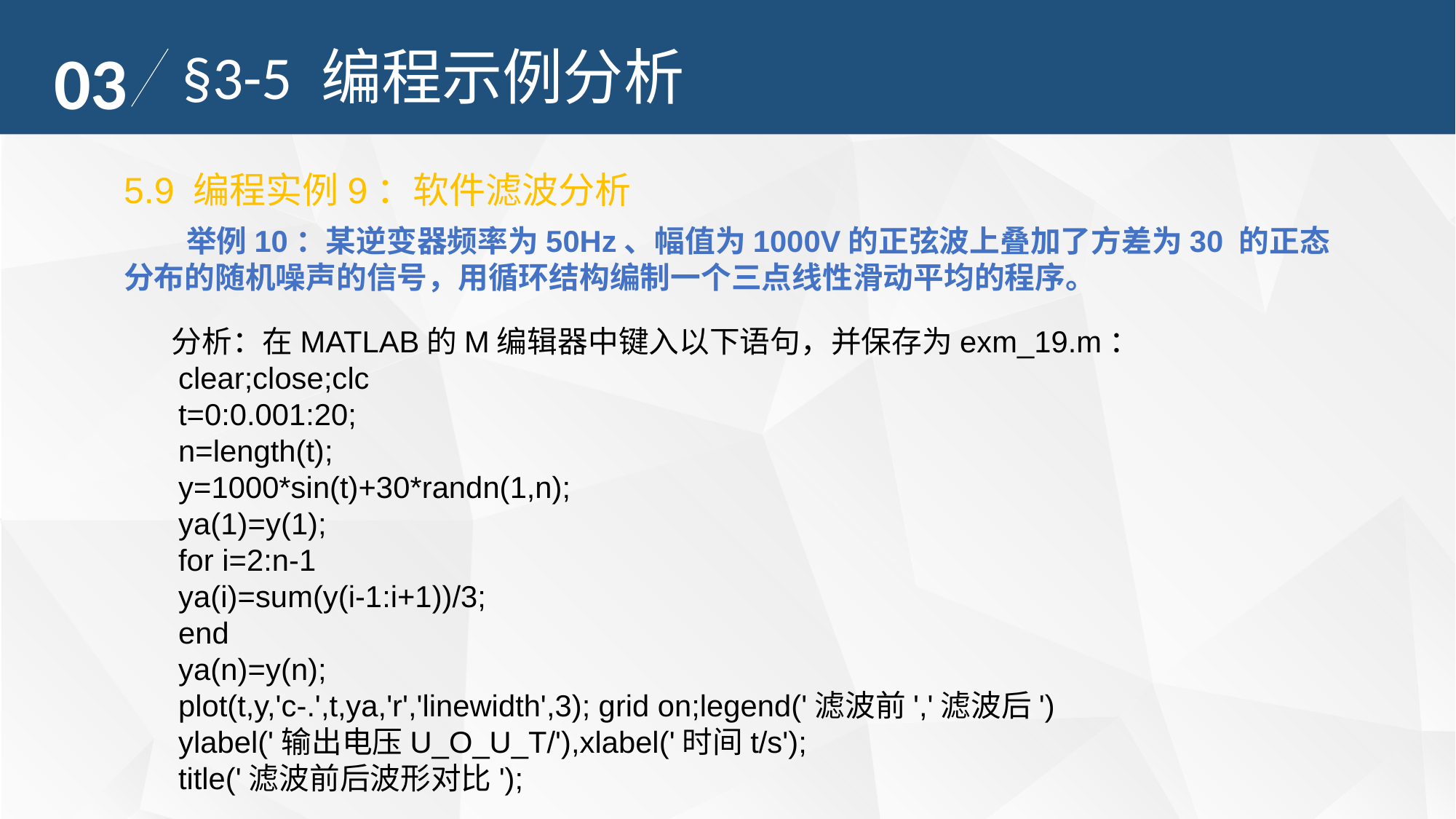

03
§3-5 编程示例分析
5.9 编程实例9：软件滤波分析
        举例10：某逆变器频率为50Hz、幅值为1000V的正弦波上叠加了方差为30 的正态分布的随机噪声的信号，用循环结构编制一个三点线性滑动平均的程序。
      分析：在MATLAB的M编辑器中键入以下语句，并保存为exm_19.m：
clear;close;clc
t=0:0.001:20;
n=length(t);
y=1000*sin(t)+30*randn(1,n);
ya(1)=y(1);
for i=2:n-1
ya(i)=sum(y(i-1:i+1))/3;
end
ya(n)=y(n);
plot(t,y,'c-.',t,ya,'r','linewidth',3); grid on;legend('滤波前','滤波后')
ylabel('输出电压U_O_U_T/'),xlabel('时间t/s');
title('滤波前后波形对比');